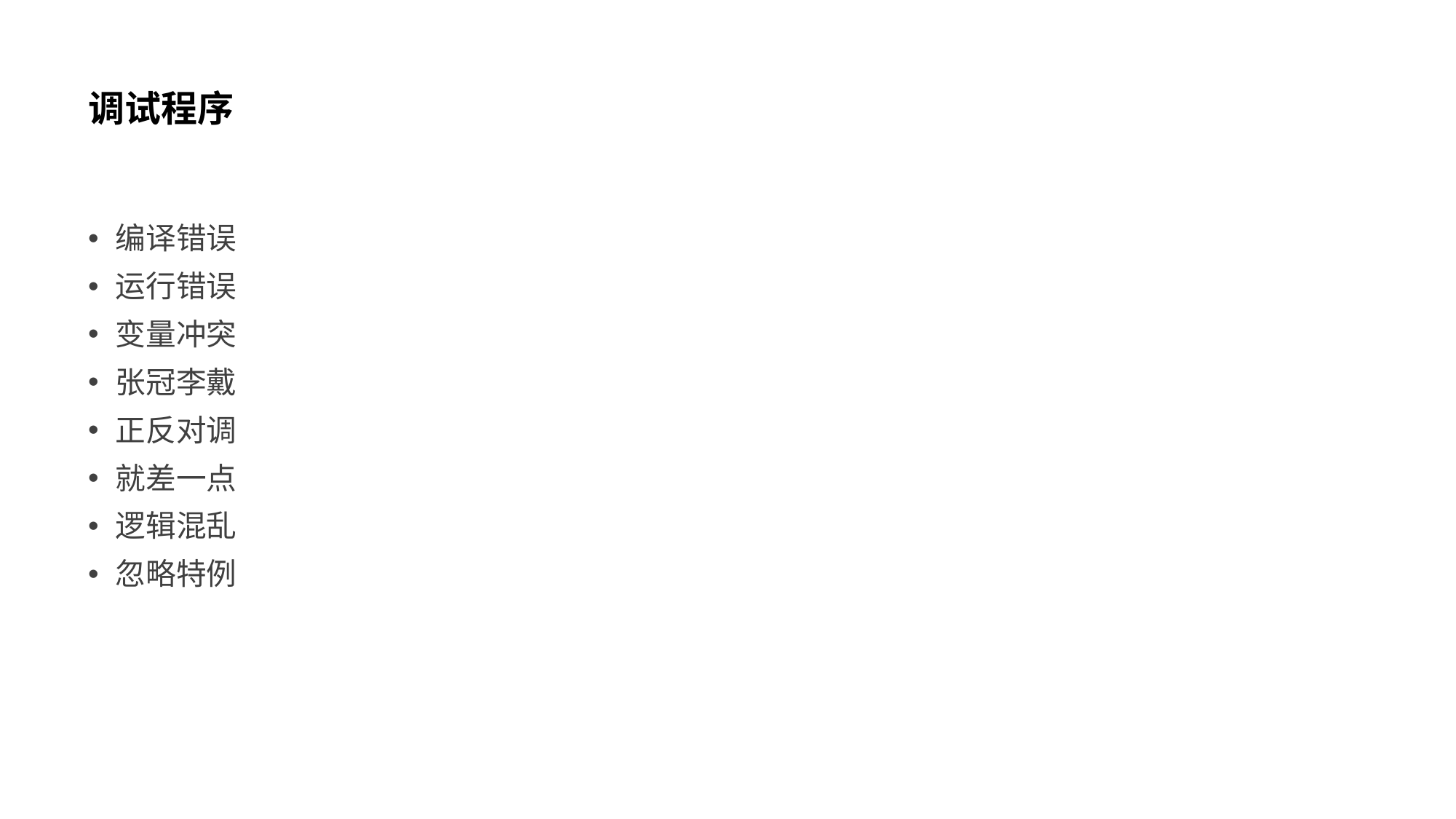

# 调试程序
编译错误
运行错误
变量冲突
张冠李戴
正反对调
就差一点
逻辑混乱
忽略特例